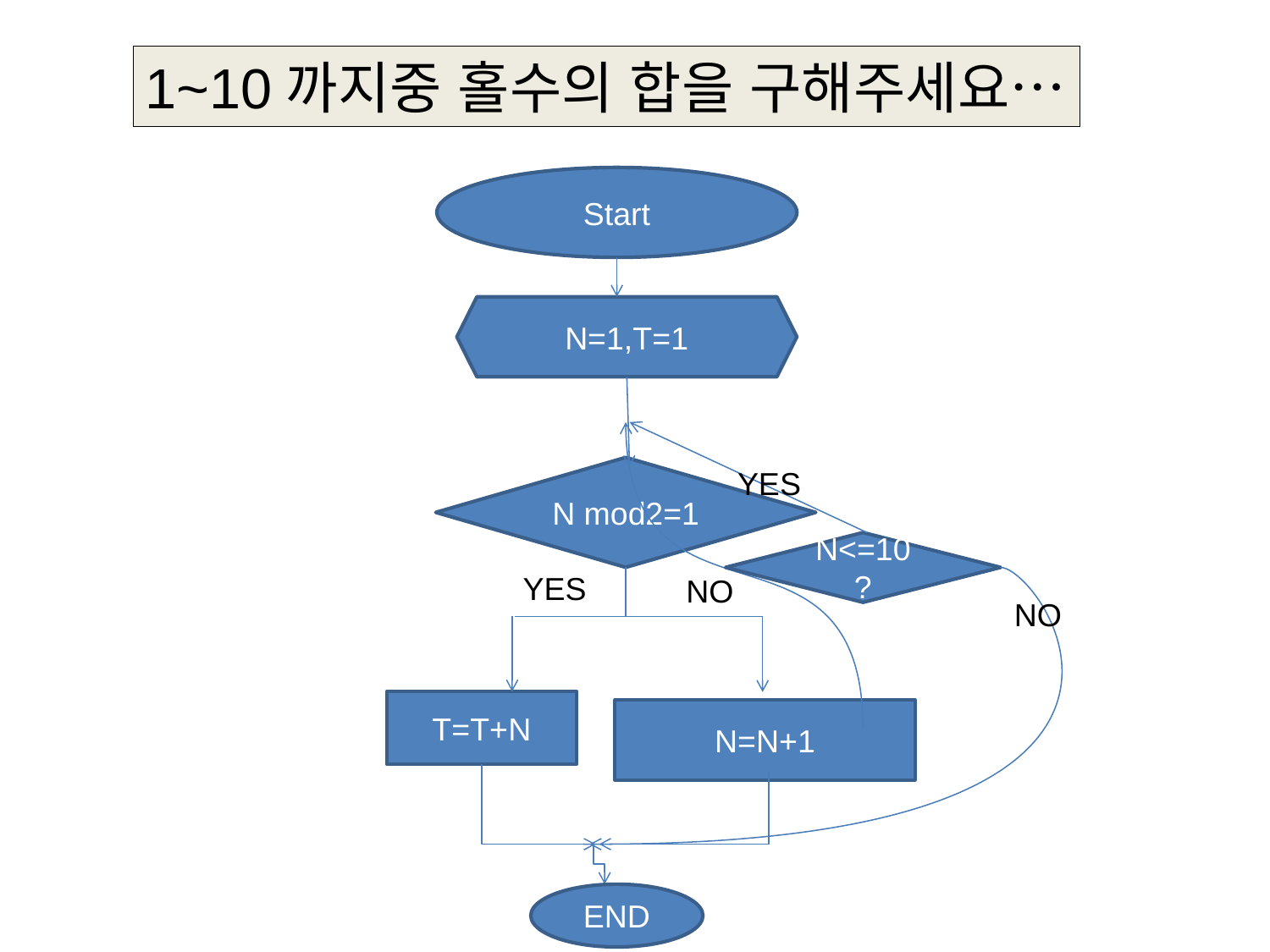

1~10까지중 홀수의 합을 구해주세요…
Start
N=1,T=1
N mod2=1
YES
NO
T=T+N
N=N+1
YES
N<=10?
NO
END